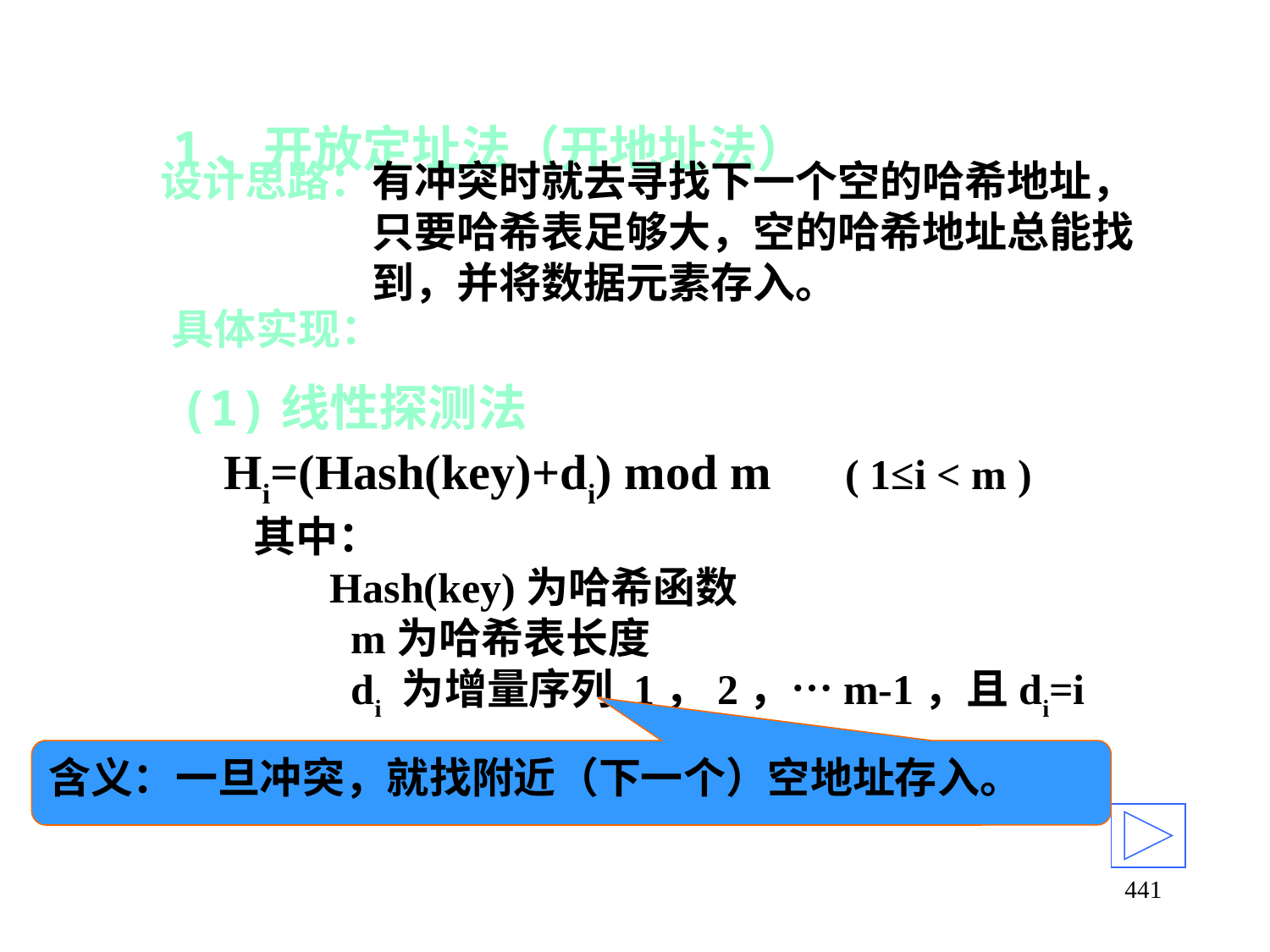

# 1、开放定址法（开地址法）
设计思路：有冲突时就去寻找下一个空的哈希地址，只要哈希表足够大，空的哈希地址总能找到，并将数据元素存入。
具体实现：
 (1)线性探测法
Hi=(Hash(key)+di) mod m       ( 1≤i < m )
  其中：
          Hash(key)为哈希函数
     m为哈希表长度
     di 为增量序列 1，2，…m-1，且di=i
含义：一旦冲突，就找附近（下一个）空地址存入。

441